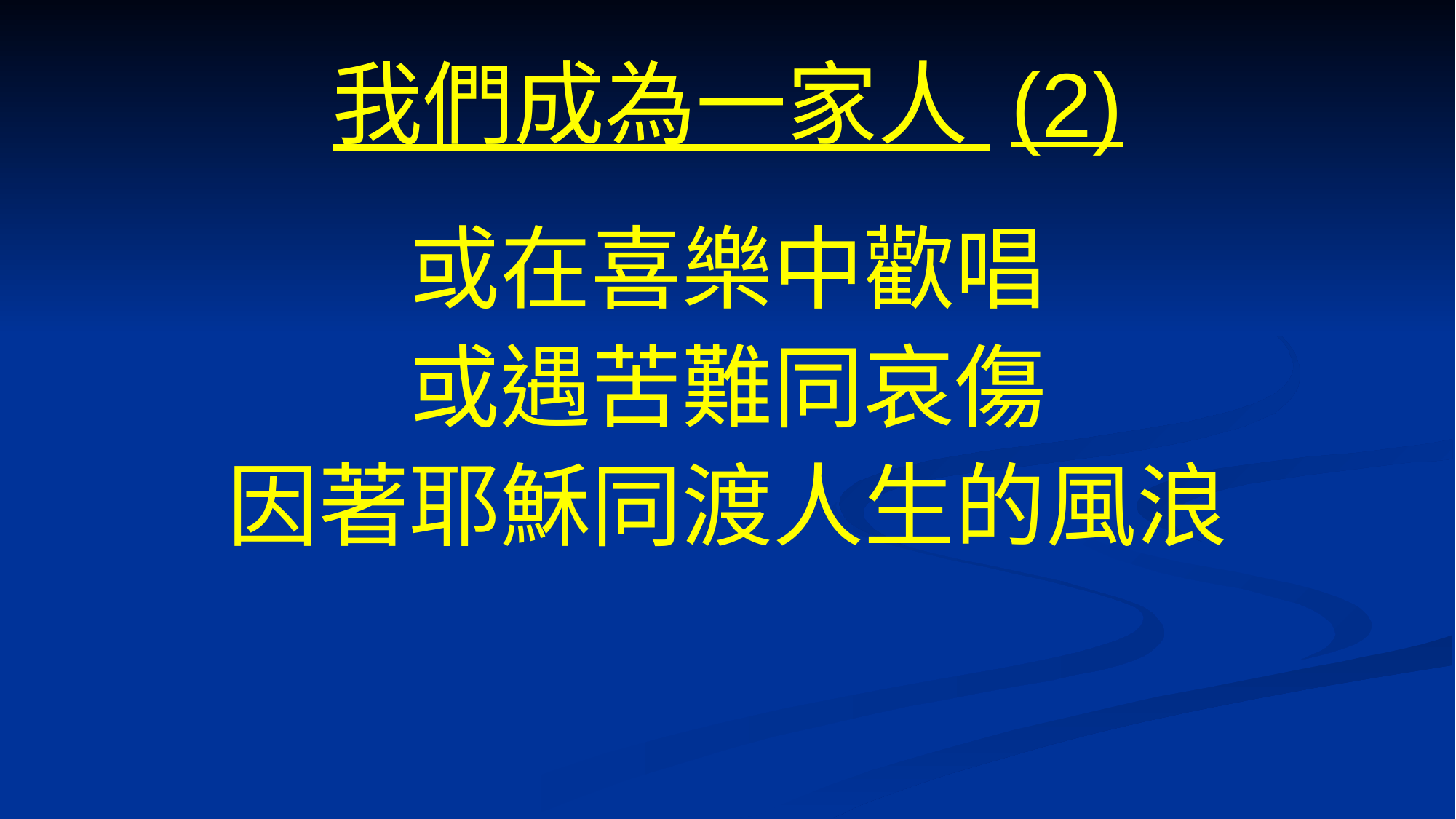

# 我們成為一家人 (2)
或在喜樂中歡唱
或遇苦難同哀傷
因著耶穌同渡人生的風浪